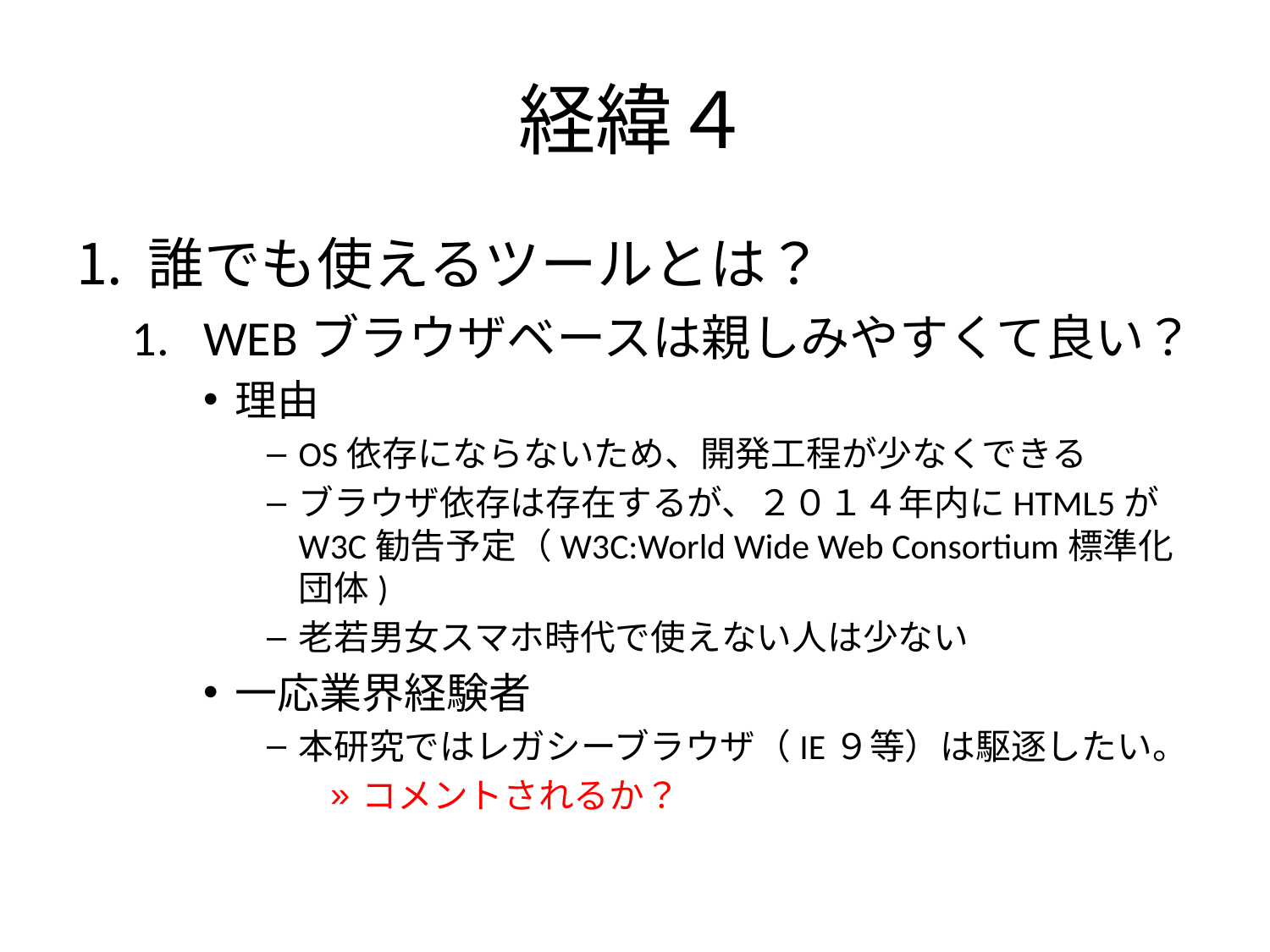

# 経緯４
誰でも使えるツールとは？
WEBブラウザベースは親しみやすくて良い？
理由
OS依存にならないため、開発工程が少なくできる
ブラウザ依存は存在するが、２０１４年内にHTML5がW3C勧告予定（W3C:World Wide Web Consortium標準化団体)
老若男女スマホ時代で使えない人は少ない
一応業界経験者
本研究ではレガシーブラウザ（IE９等）は駆逐したい。
コメントされるか？